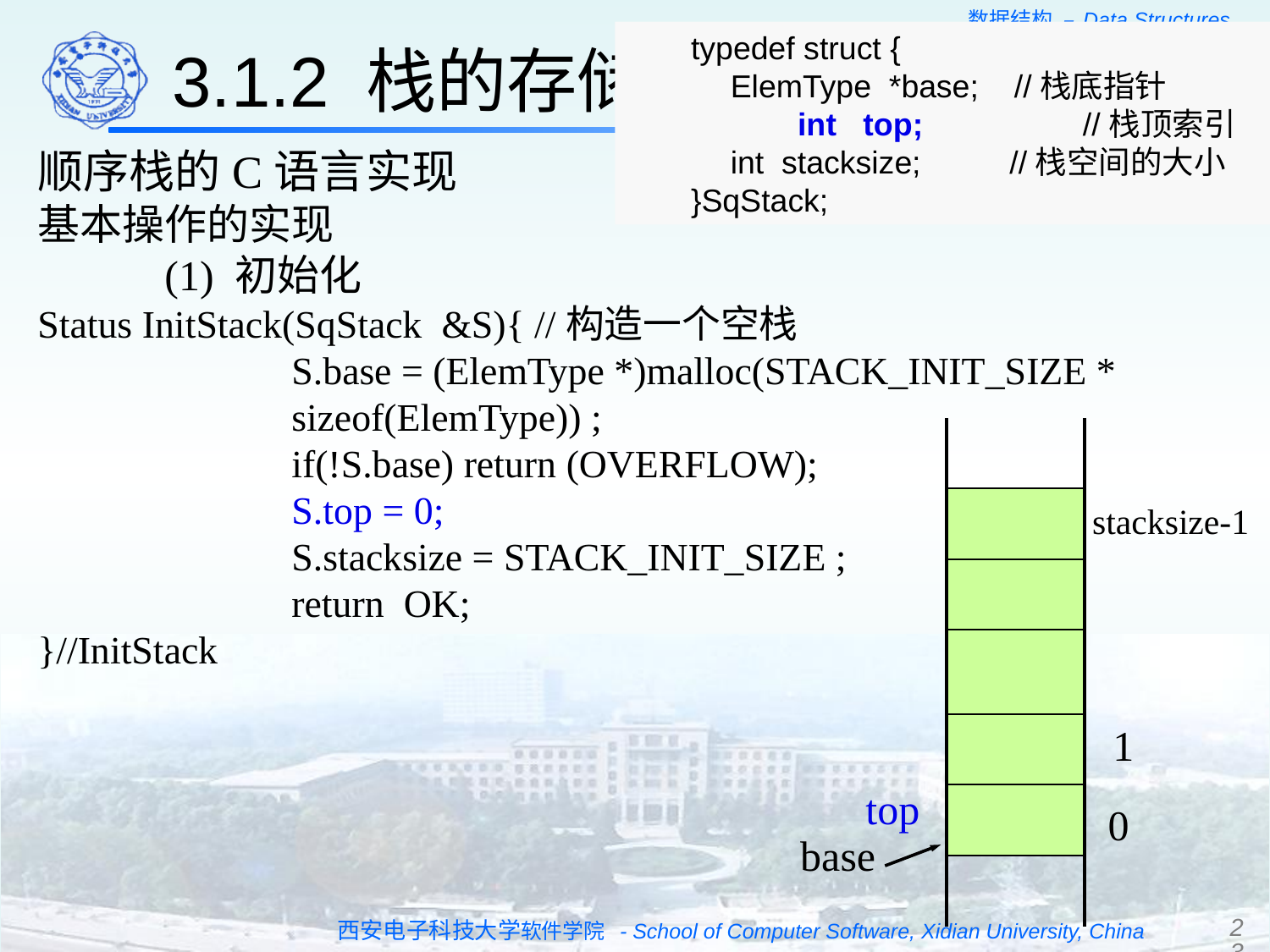

3.1.2 栈的存储结构和实现
typedef struct {
	ElemType  *base;    //栈底指针
            int   top;                  //栈顶索引
	int  stacksize;          //栈空间的大小
}SqStack;
顺序栈的C语言实现
基本操作的实现
	(1) 初始化
Status InitStack(SqStack  &S){ //构造一个空栈
		S.base = (ElemType *)malloc(STACK_INIT_SIZE * 			sizeof(ElemType)) ;
		if(!S.base) return (OVERFLOW);
		S.top = 0;
		S.stacksize = STACK_INIT_SIZE ;
		return  OK;
}//InitStack
|  |  |
| --- | --- |
|  |  |
|  |  |
|  |  |
|  |  |
|  |  |
|  |  |
stacksize-1
1
top
0
base

23